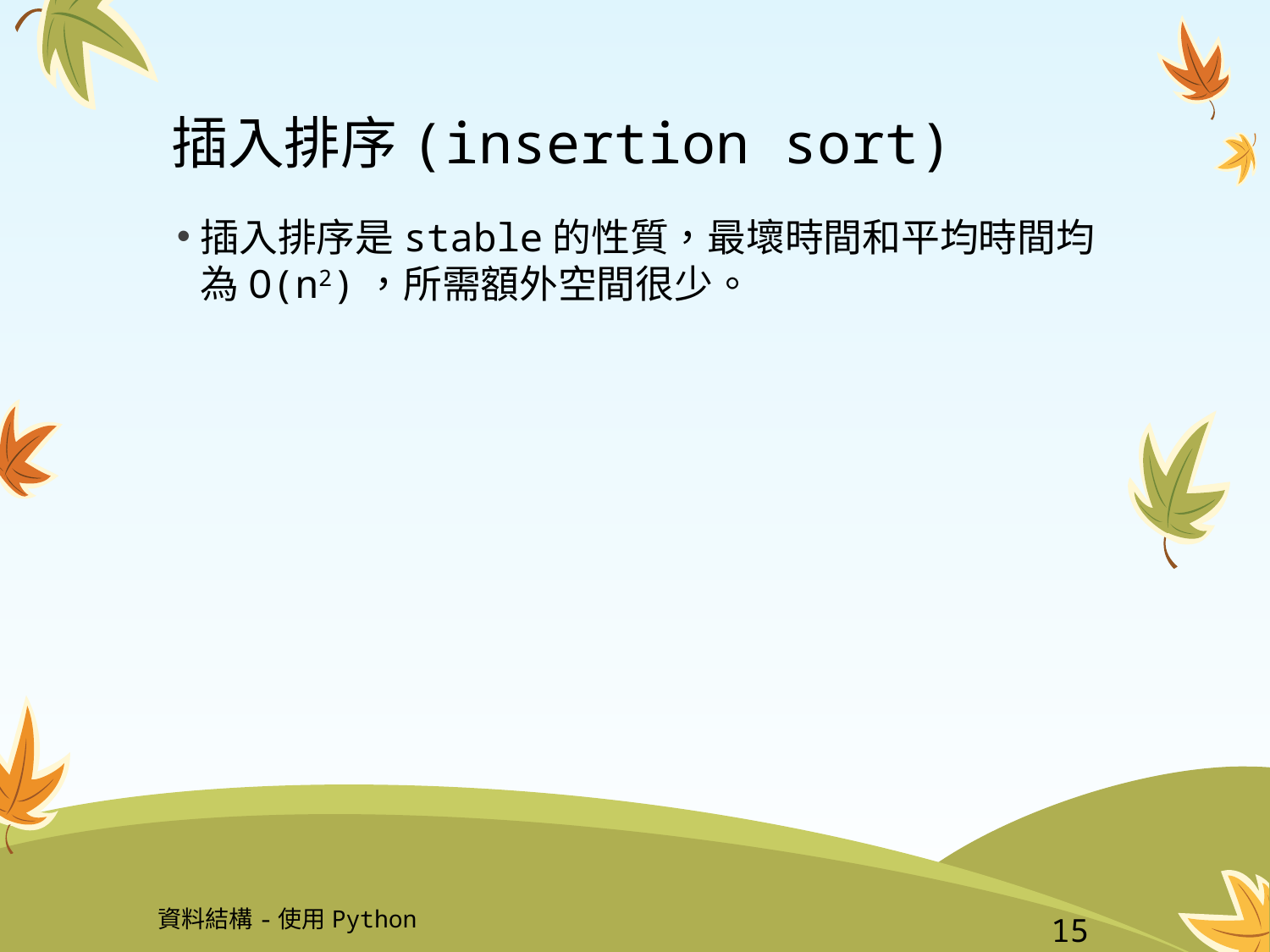

# 插入排序(insertion sort)
插入排序是stable的性質，最壞時間和平均時間均為O(n2)，所需額外空間很少。
資料結構-使用Python
15